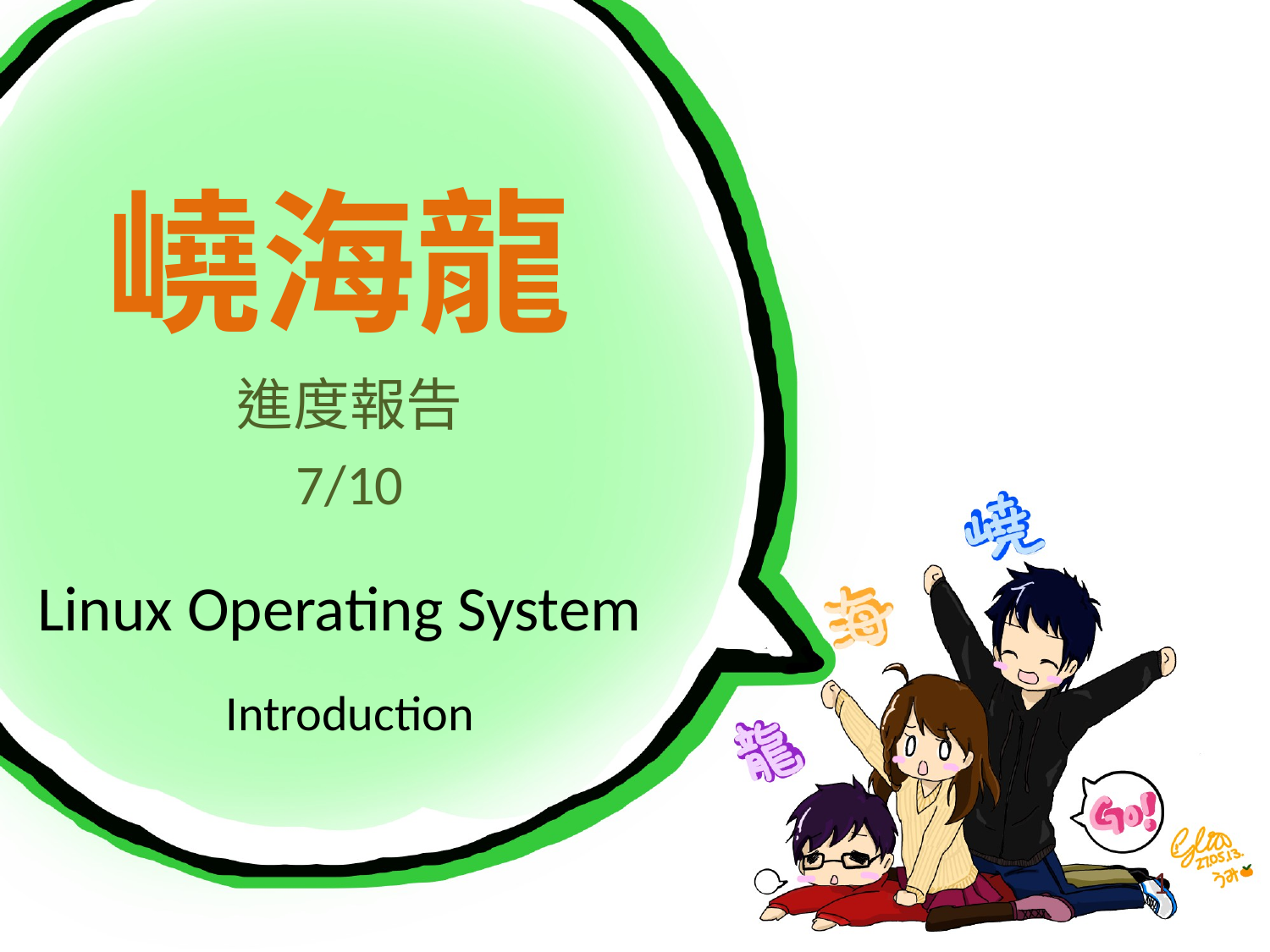

# 嶢海龍
進度報告
7/10
Linux Operating System

Introduction
1